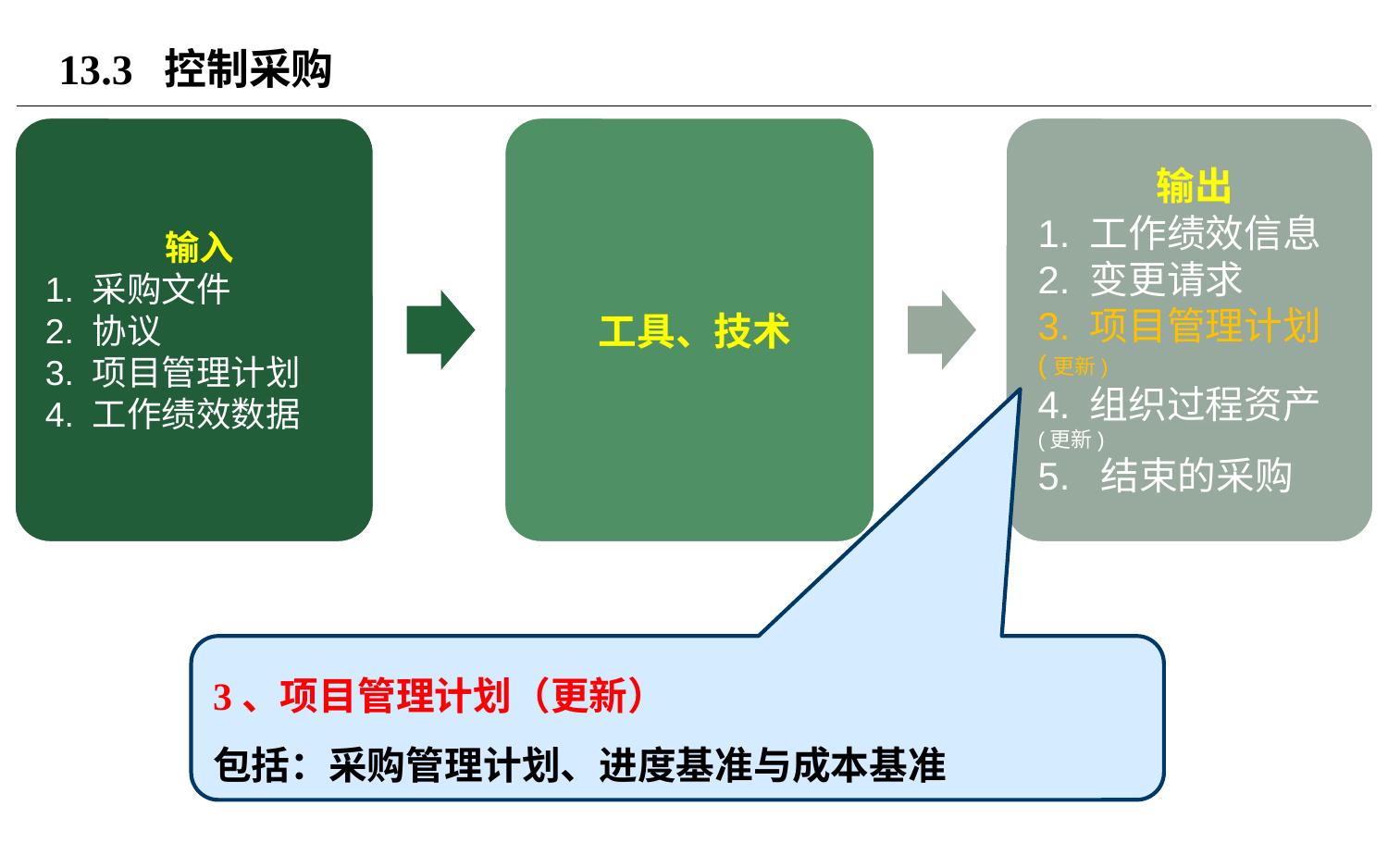

# 13.3  控制采购
输入
1. 采购文件
2. 协议
3. 项目管理计划
4. 工作绩效数据

工具、技术

输出
1. 工作绩效信息
2. 变更请求
3. 项目管理计划(更新)
4. 组织过程资产(更新)
5.  结束的采购

3、项目管理计划（更新）
包括：采购管理计划、进度基准与成本基准